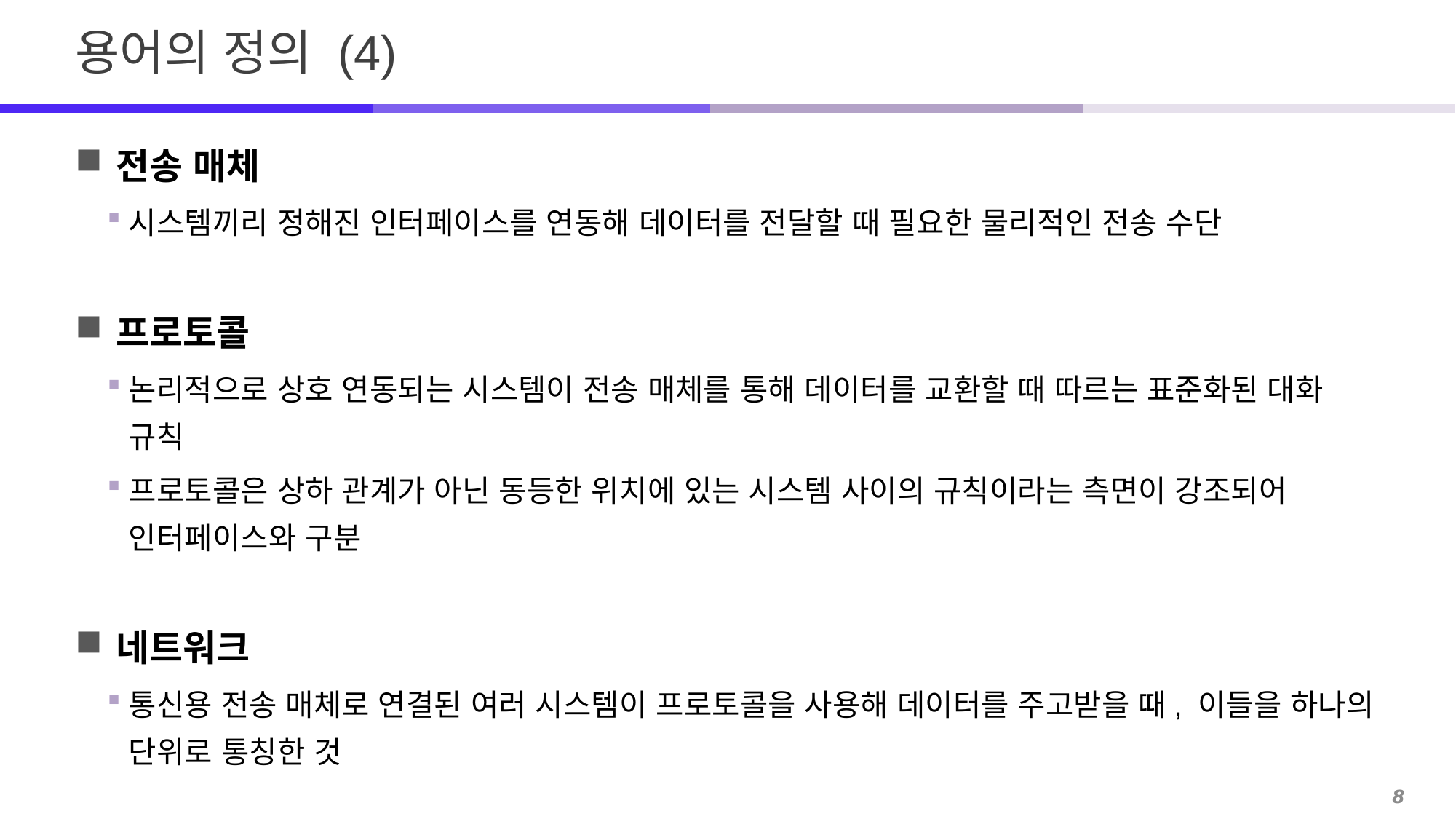

# 용어의 정의 (4)
전송 매체
시스템끼리 정해진 인터페이스를 연동해 데이터를 전달할 때 필요한 물리적인 전송 수단

프로토콜
논리적으로 상호 연동되는 시스템이 전송 매체를 통해 데이터를 교환할 때 따르는 표준화된 대화 규칙
프로토콜은 상하 관계가 아닌 동등한 위치에 있는 시스템 사이의 규칙이라는 측면이 강조되어 인터페이스와 구분

네트워크
통신용 전송 매체로 연결된 여러 시스템이 프로토콜을 사용해 데이터를 주고받을 때, 이들을 하나의 단위로 통칭한 것